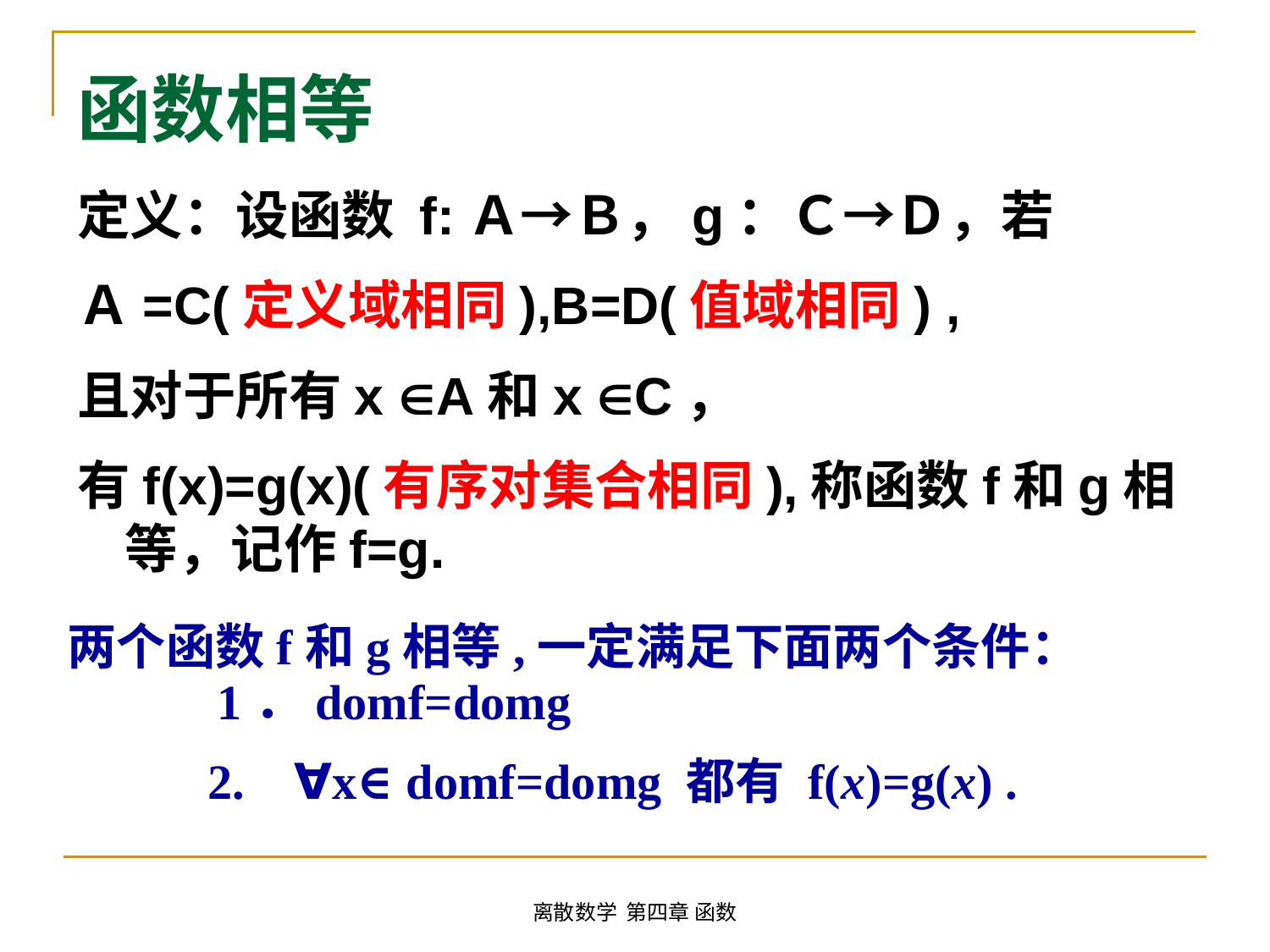

函数相等
定义：设函数 f:Ａ→Ｂ，g：Ｃ→Ｄ，若
Ａ=C(定义域相同),B=D(值域相同) ,
且对于所有x ∈A和x ∈C，
有f(x)=g(x)(有序对集合相同),称函数f和g相等，记作f=g.
两个函数f和g相等,一定满足下面两个条件：
1．domf=domg
2.    ∀x∈domf=domg 都有 f(x)=g(x) .

6
离散数学  第四章 函数